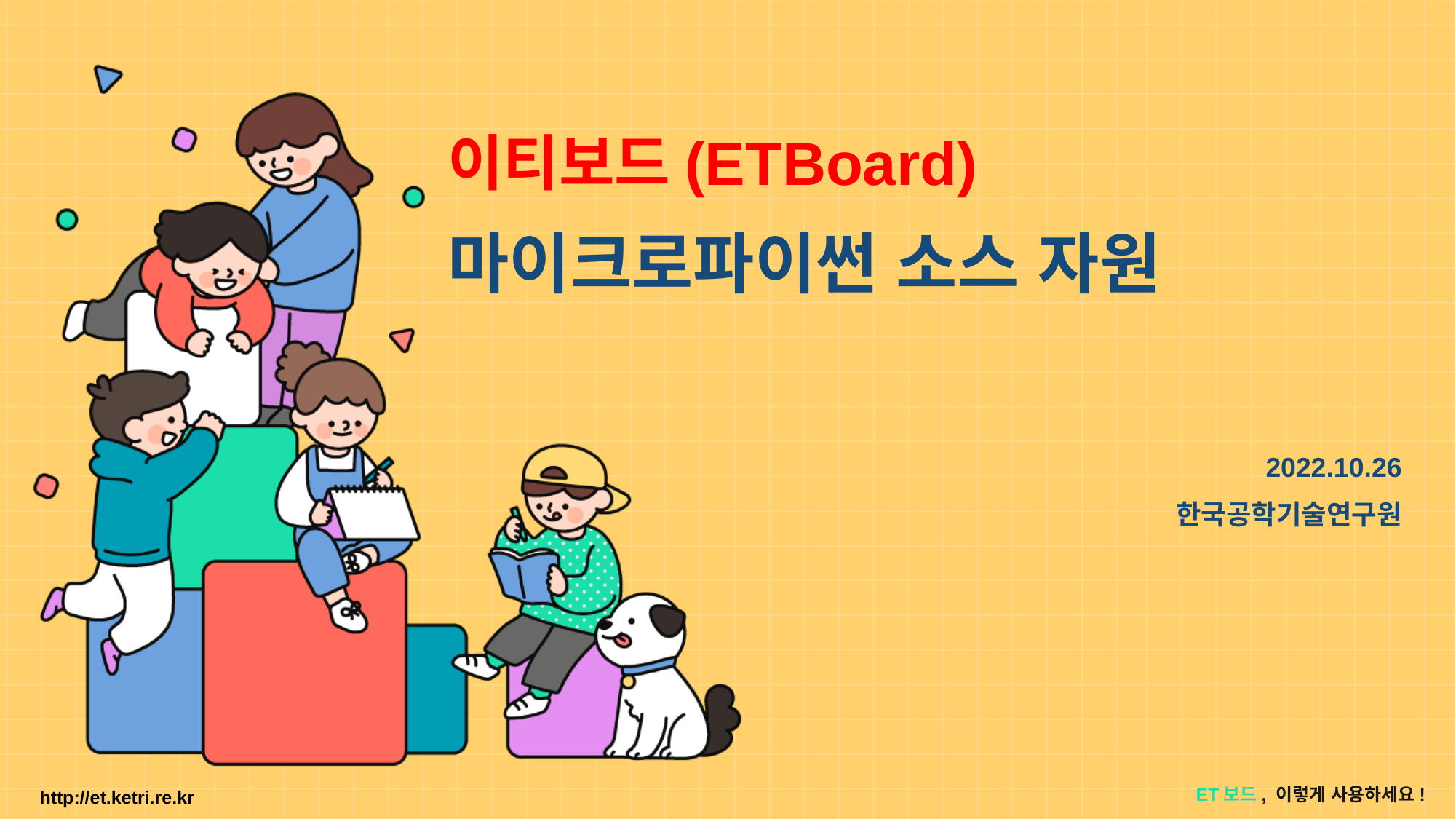

# 이티보드(ETBoard) 마이크로파이썬 소스 자원
2022.10.26

한국공학기술연구원